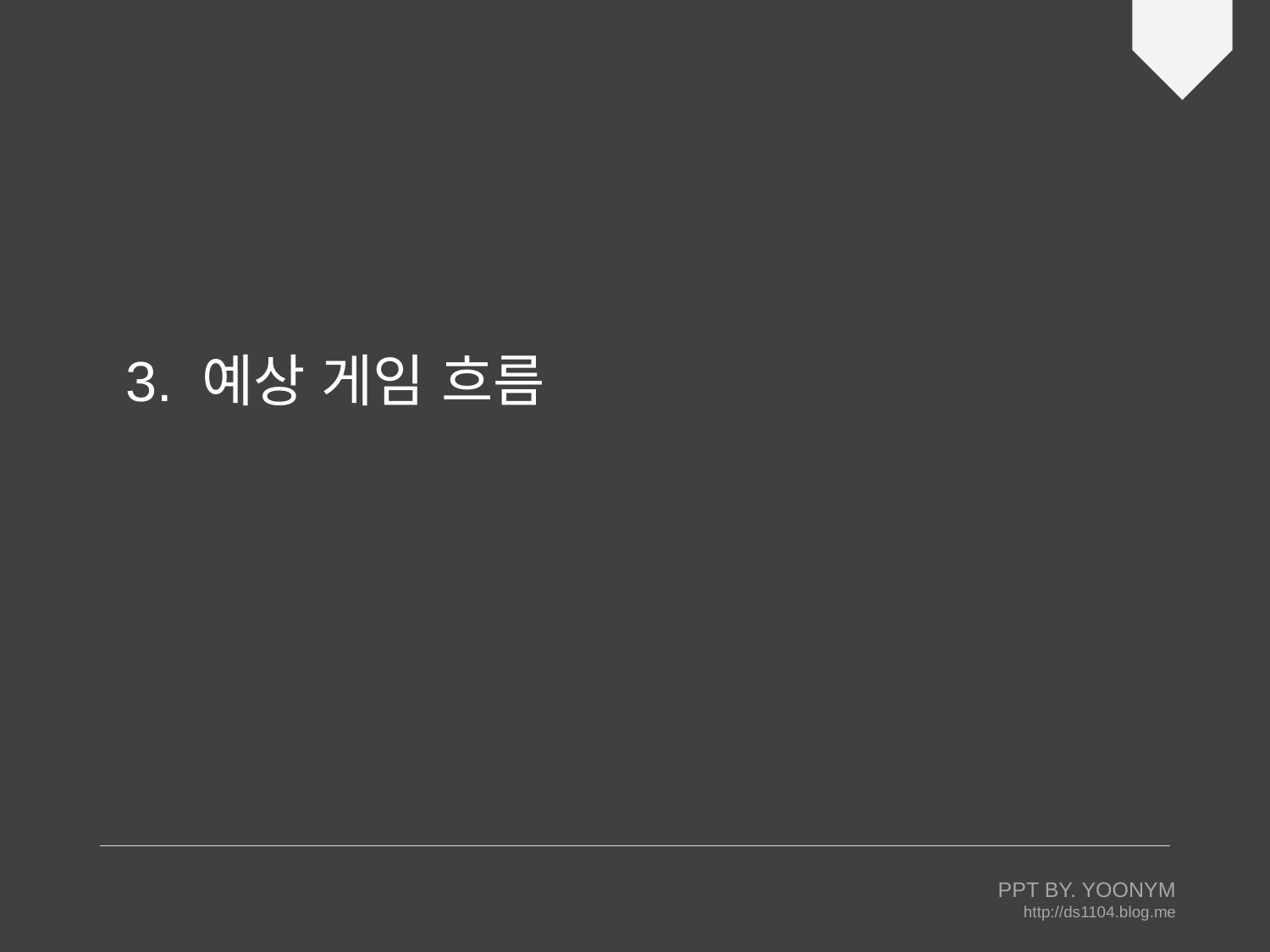

3. 예상 게임 흐름
PPT BY. YOONYM
http://ds1104.blog.me